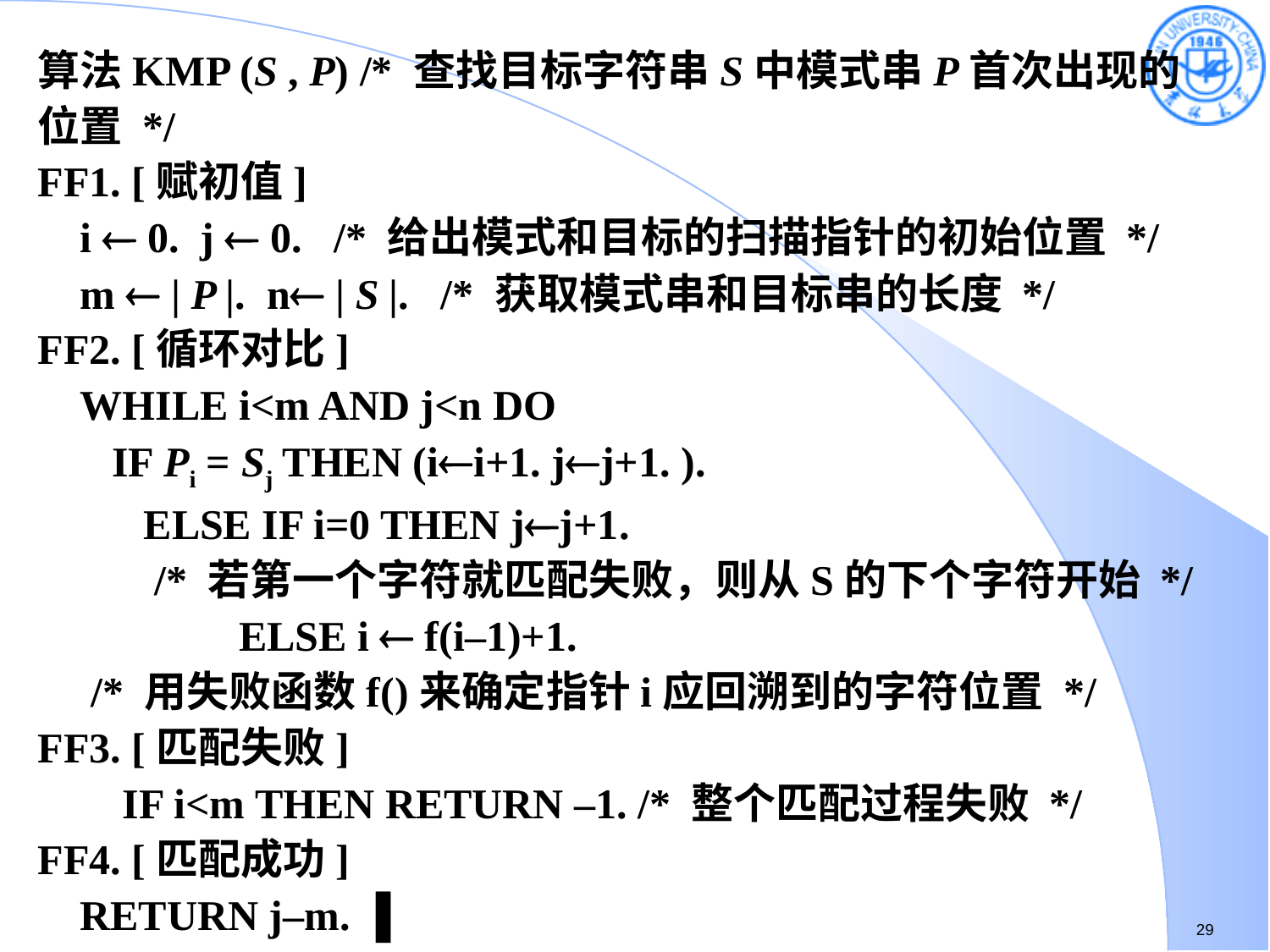

算法KMP (S , P) /* 查找目标字符串S中模式串P首次出现的位置 */
FF1. [赋初值]
    i ← 0.  j ← 0.   /* 给出模式和目标的扫描指针的初始位置 */
    m ← | P |.  n← | S |.   /* 获取模式串和目标串的长度 */
FF2. [循环对比]
    WHILE i<m AND j<n DO
       IF Pi = Sj THEN (i←i+1. j←j+1. ).
          ELSE IF i=0 THEN j←j+1.
           /* 若第一个字符就匹配失败，则从S的下个字符开始 */
                   ELSE i ← f(i–1)+1.
     /* 用失败函数f()来确定指针i应回溯到的字符位置 */
FF3. [匹配失败]
        IF i<m THEN RETURN –1. /* 整个匹配过程失败 */
FF4. [匹配成功]
    RETURN j–m. ▐